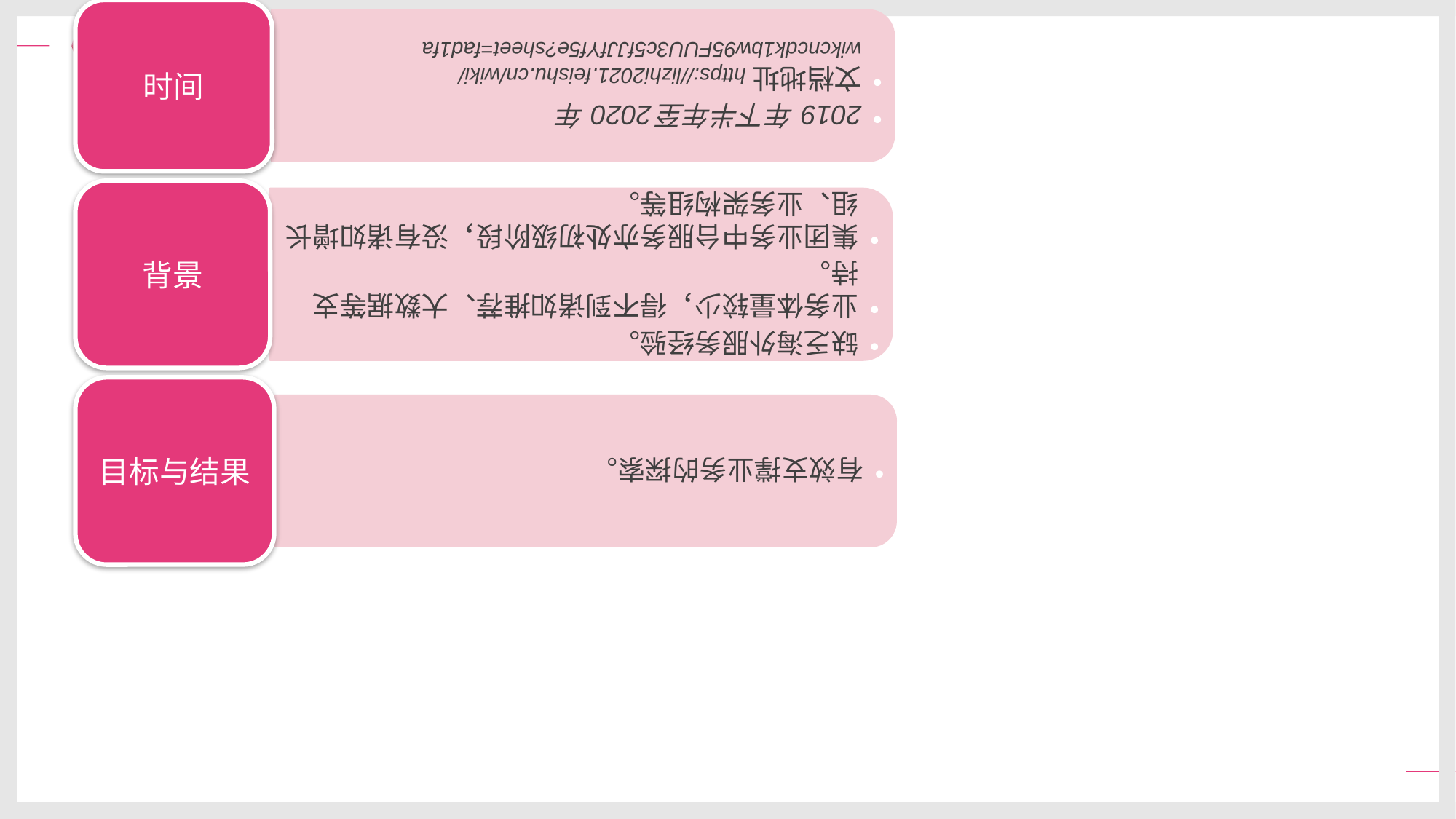

技术篇：技术能力建设-五彩石
2019年下半年至2020年
文档地址https://lizhi2021.feishu.cn/wiki/wikcncdk1bw95FUU3c5fJJfYf5e?sheet=fad1fa
时间
缺乏海外服务经验。
业务体量较少，得不到诸如推荐、大数据等支持。
集团业务中台服务亦处初级阶段，没有诸如增长组、业务架构组等。
背景
有效支撑业务的探索。
目标与结果